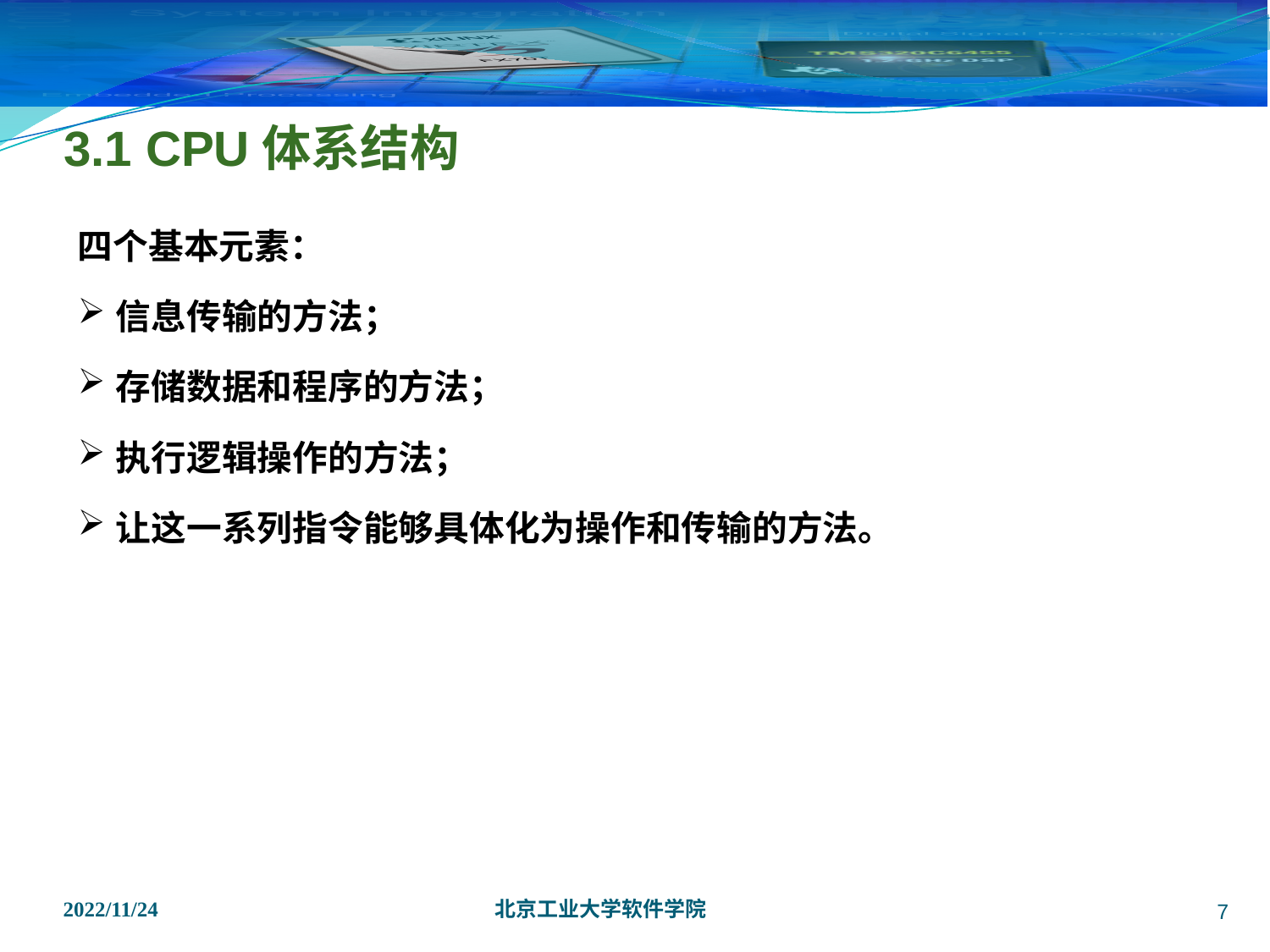

# 3.1 CPU体系结构
四个基本元素：
信息传输的方法；
存储数据和程序的方法；
执行逻辑操作的方法；
让这一系列指令能够具体化为操作和传输的方法。